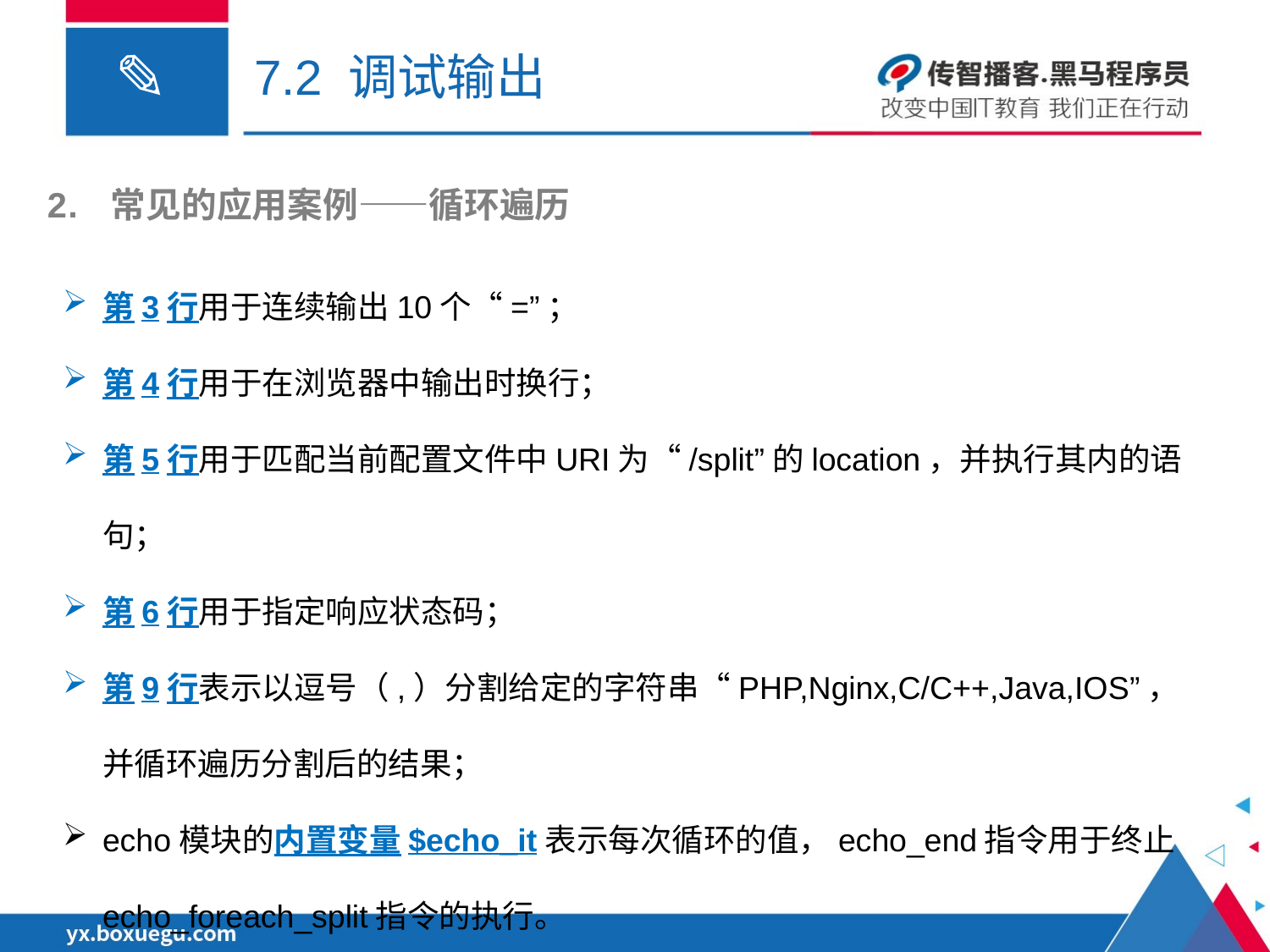

# 7.2 调试输出
常见的应用案例——循环遍历
第3行用于连续输出10个“=”；
第4行用于在浏览器中输出时换行；
第5行用于匹配当前配置文件中URI为“/split”的location，并执行其内的语句；
第6行用于指定响应状态码；
第9行表示以逗号（,）分割给定的字符串“PHP,Nginx,C/C++,Java,IOS”，并循环遍历分割后的结果；
echo模块的内置变量$echo_it表示每次循环的值，echo_end指令用于终止echo_foreach_split指令的执行。